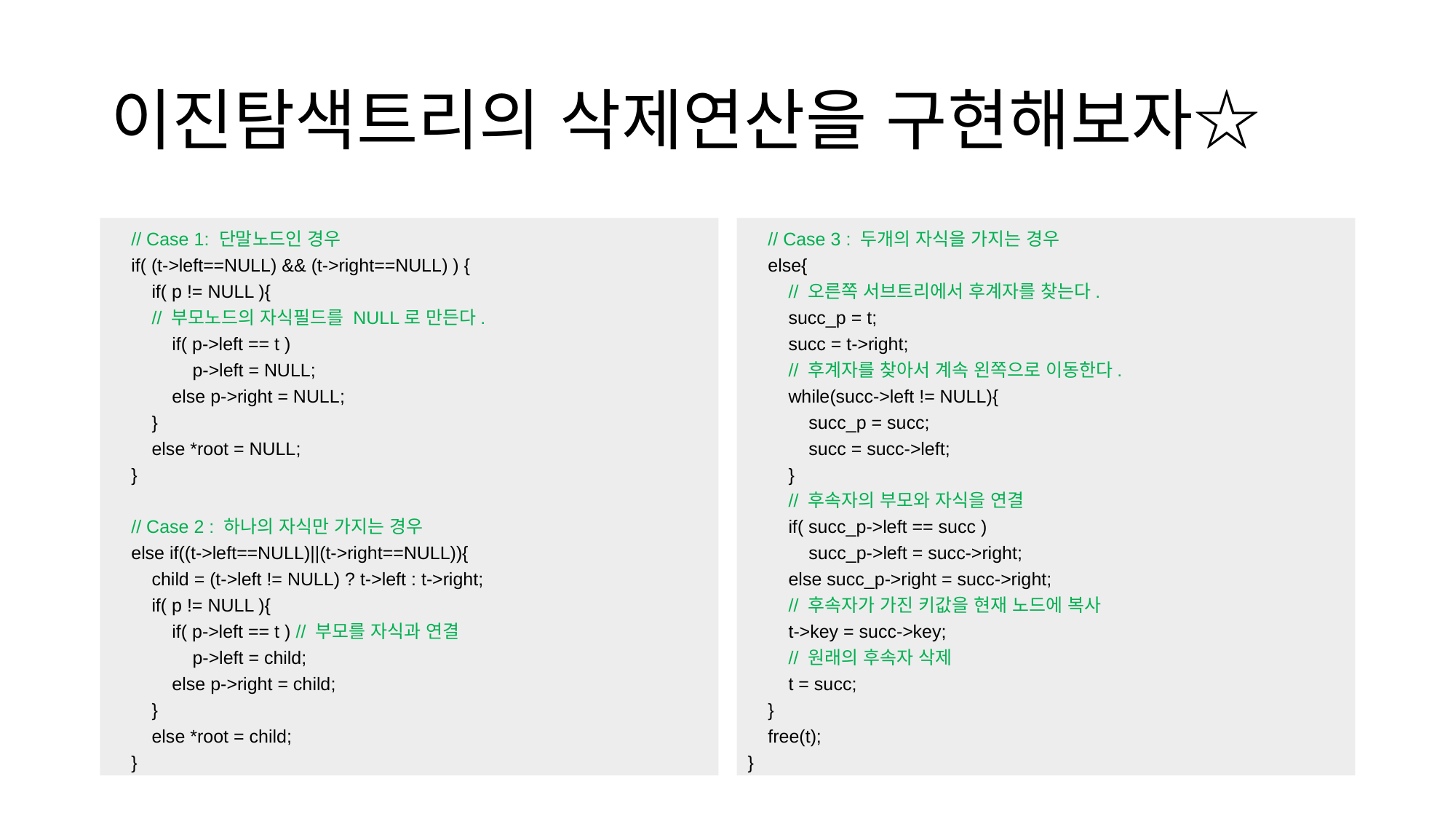

# 이진탐색트리의 삭제연산을 구현해보자☆
    // Case 3 : 두개의 자식을 가지는 경우​
    else{	​
        // 오른쪽 서브트리에서 후계자를 찾는다.​
        succ_p = t;​
        succ = t->right;​
        // 후계자를 찾아서 계속 왼쪽으로 이동한다.​
        while(succ->left != NULL){​
            succ_p = succ;​
            succ = succ->left;​
        }​
        // 후속자의 부모와 자식을 연결 ​
        if( succ_p->left == succ )​
            succ_p->left = succ->right;​
        else succ_p->right = succ->right;​
        // 후속자가 가진 키값을 현재 노드에 복사​
        t->key = succ->key;​
        // 원래의 후속자 삭제​
        t = succ;​
    }​
    free(t);​
}​

​
    // Case 1: 단말노드인 경우​
    if( (t->left==NULL) && (t->right==NULL) ) {
        if( p != NULL ){​
        // 부모노드의 자식필드를 NULL로 만든다.​
            if( p->left == t ) ​
                p->left = NULL;​
            else p->right = NULL;​
        }​
        else *root = NULL;​
    }​

    // Case 2 : 하나의 자식만 가지는 경우​
    else if((t->left==NULL)||(t->right==NULL)){​
        child = (t->left != NULL) ? t->left : t->right;​
        if( p != NULL ){​
            if( p->left == t ) // 부모를 자식과 연결 ​
                p->left = child;​
            else p->right = child;​
        }​
        else *root = child;​
    }​

​